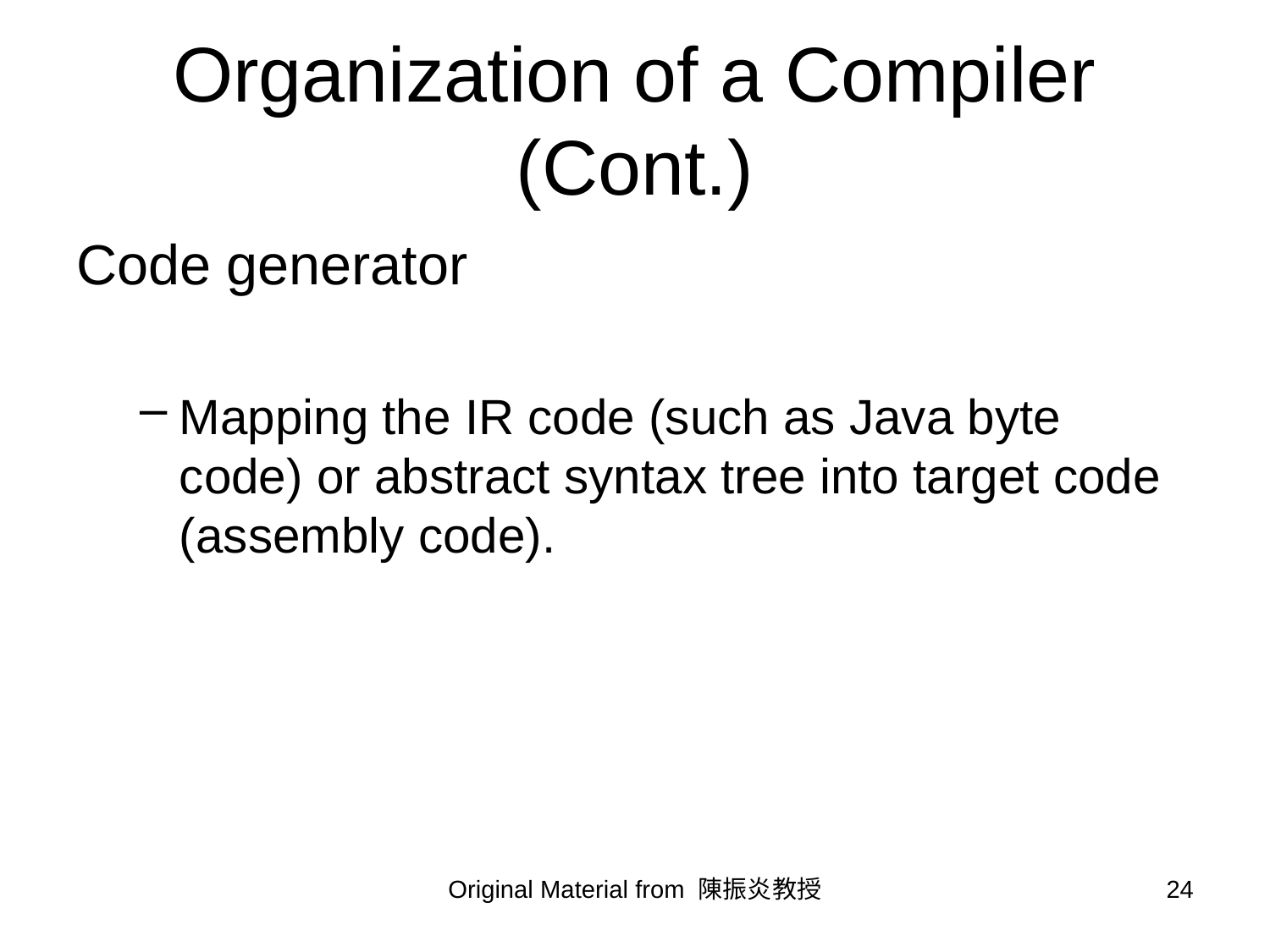

# Organization of a Compiler (Cont.)
Code generator

Mapping the IR code (such as Java byte code) or abstract syntax tree into target code (assembly code).

Original Material from 陳振炎教授
24